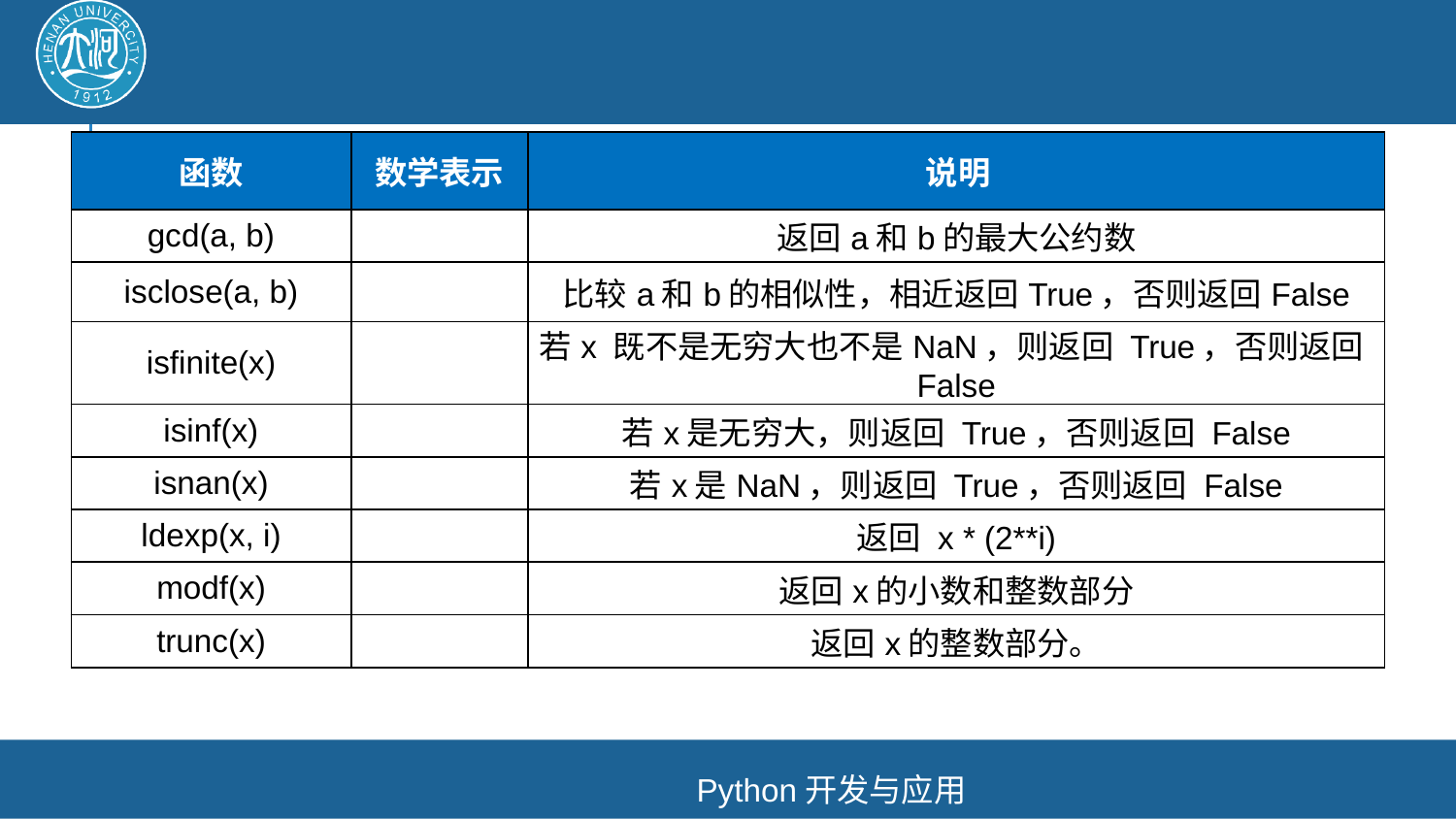

#
| 函数 | 数学表示 | 说明 |
| --- | --- | --- |
| gcd(a, b) |  | 返回a和b的最大公约数 |
| isclose(a, b) |  | 比较a和b的相似性，相近返回True，否则返回False |
| isfinite(x) |  | 若x 既不是无穷大也不是NaN，则返回 True，否则返回 False |
| isinf(x) |  | 若x是无穷大，则返回 True，否则返回 False |
| isnan(x) |  | 若x是NaN，则返回 True，否则返回 False |
| ldexp(x, i) |  | 返回 x \* (2\*\*i) |
| modf(x) |  | 返回x的小数和整数部分 |
| trunc(x) |  | 返回x的整数部分。 |

Python开发与应用
44